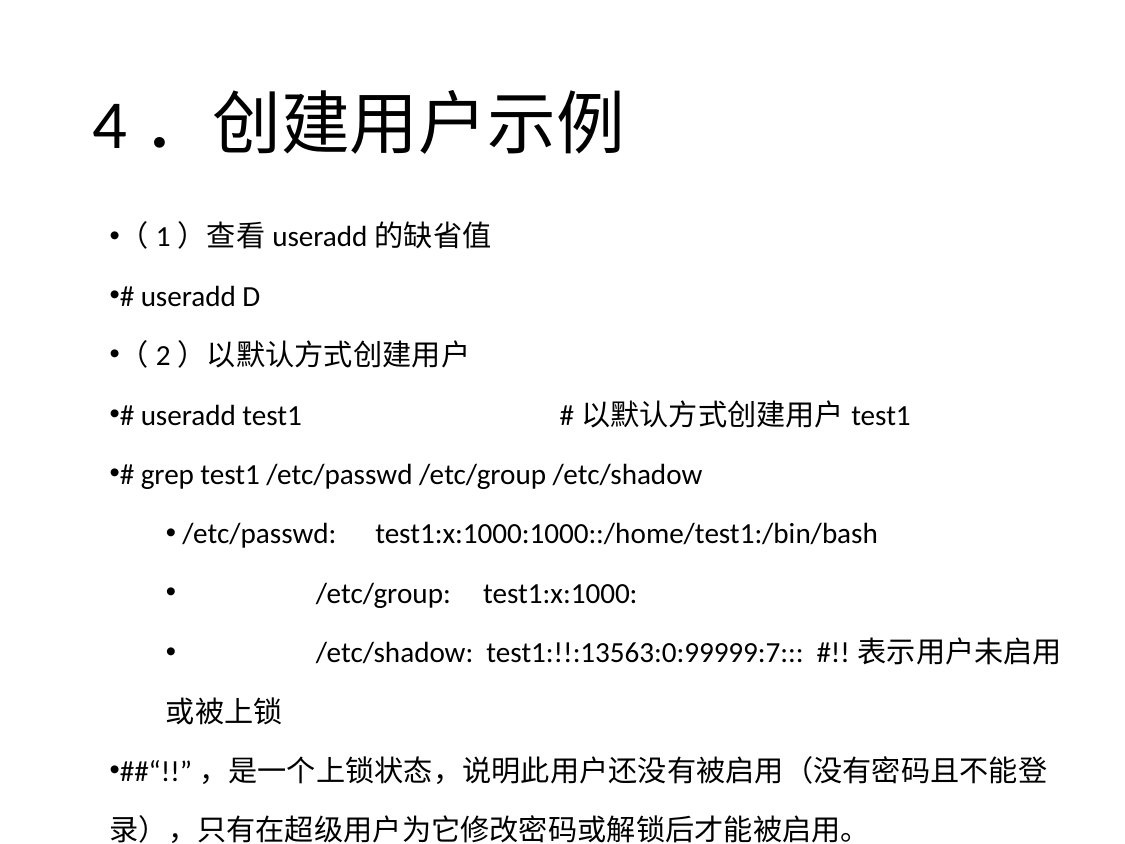

# 4．创建用户示例
（1）查看useradd的缺省值
# useradd D
（2）以默认方式创建用户
# useradd test1 		#以默认方式创建用户test1
# grep test1 /etc/passwd /etc/group /etc/shadow
 /etc/passwd:      test1:x:1000:1000::/home/test1:/bin/bash
 	/etc/group:     test1:x:1000:
 	/etc/shadow:  test1:!!:13563:0:99999:7:::  #!!表示用户未启用或被上锁
##“!!”，是一个上锁状态，说明此用户还没有被启用（没有密码且不能登录），只有在超级用户为它修改密码或解锁后才能被启用。